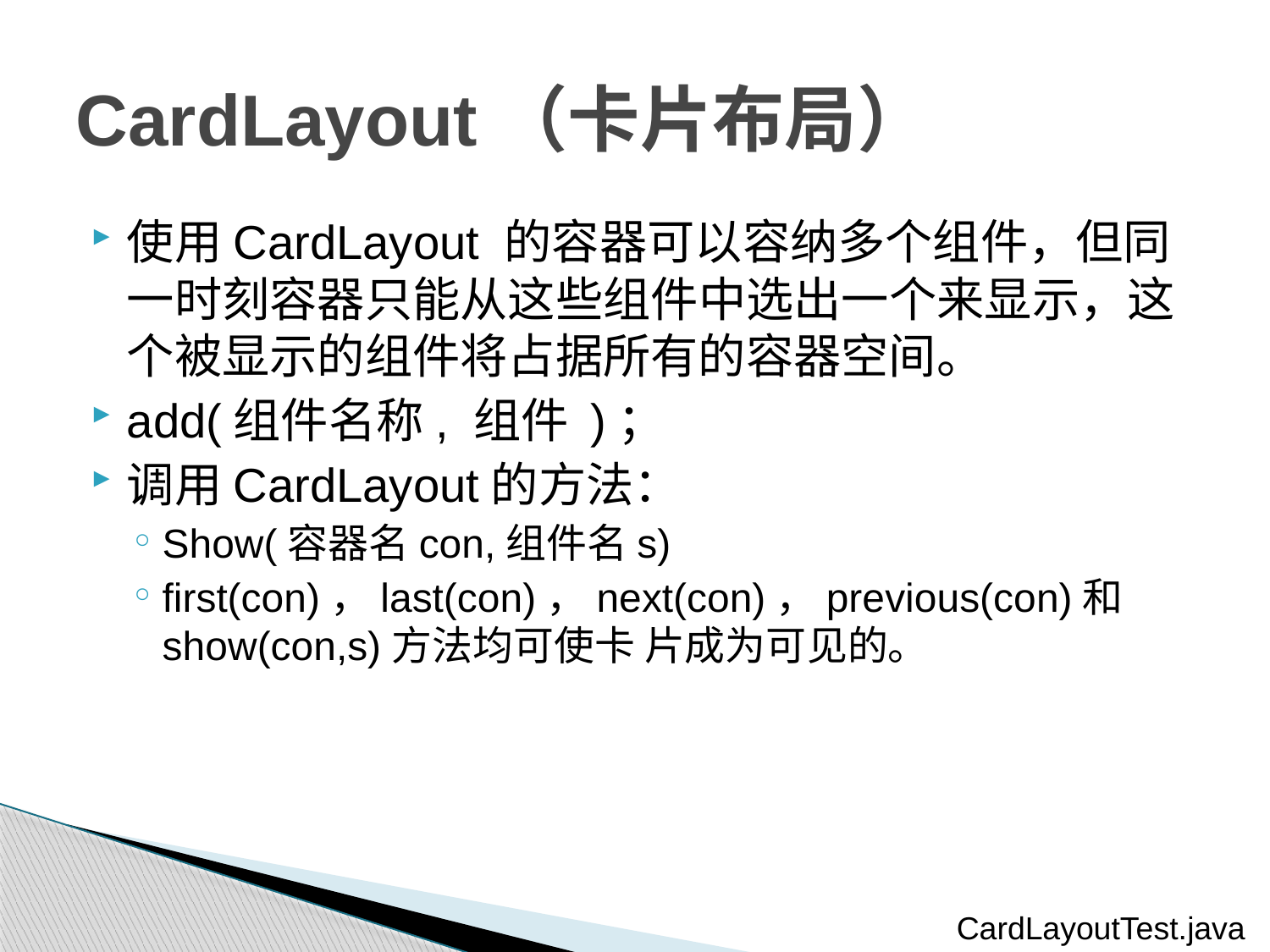

# CardLayout（卡片布局）
使用CardLayout 的容器可以容纳多个组件，但同一时刻容器只能从这些组件中选出一个来显示，这个被显示的组件将占据所有的容器空间。
add(组件名称, 组件 )；
调用CardLayout的方法：
Show(容器名con,组件名s)
first(con)，last(con)，next(con)，previous(con)和show(con,s)方法均可使卡 片成为可见的。
CardLayoutTest.java